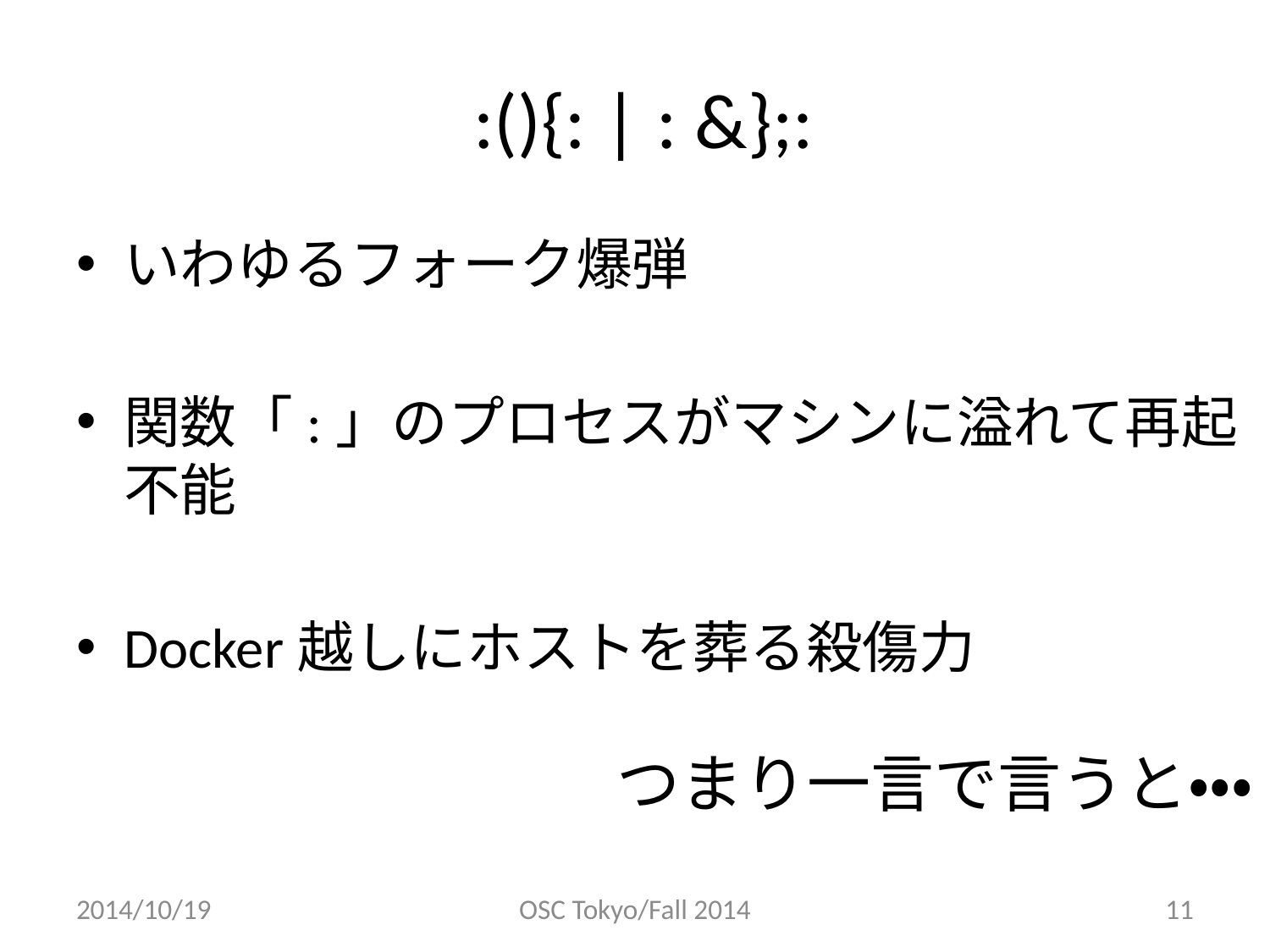

# :(){: | : &};:
いわゆるフォーク爆弾

関数「:」のプロセスがマシンに溢れて再起不能

Docker越しにホストを葬る殺傷力
つまり一言で言うと・・・
2014/10/19
OSC Tokyo/Fall 2014
11